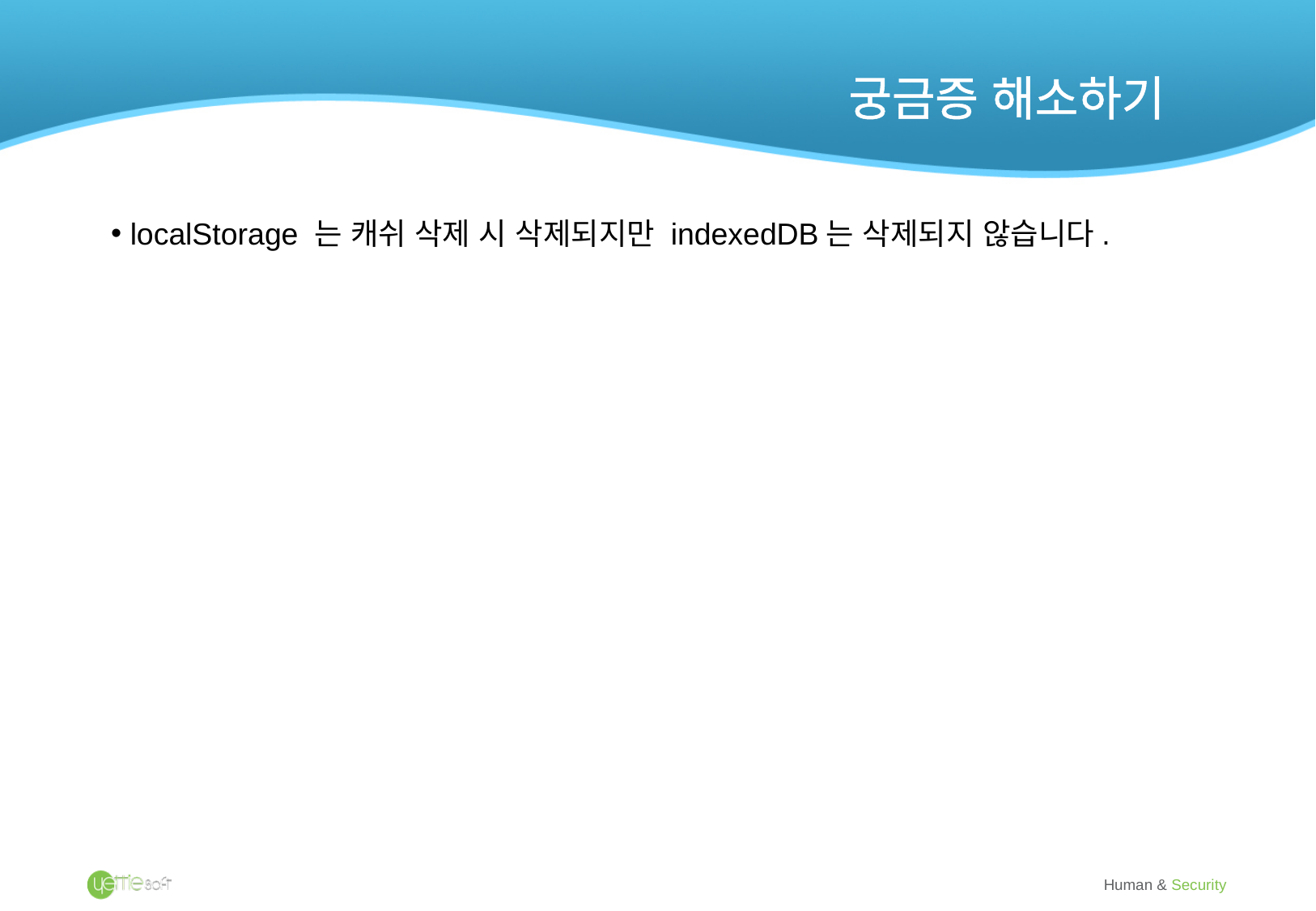

궁금증 해소하기

 localStorage 는 캐쉬 삭제 시 삭제되지만 indexedDB는 삭제되지 않습니다.